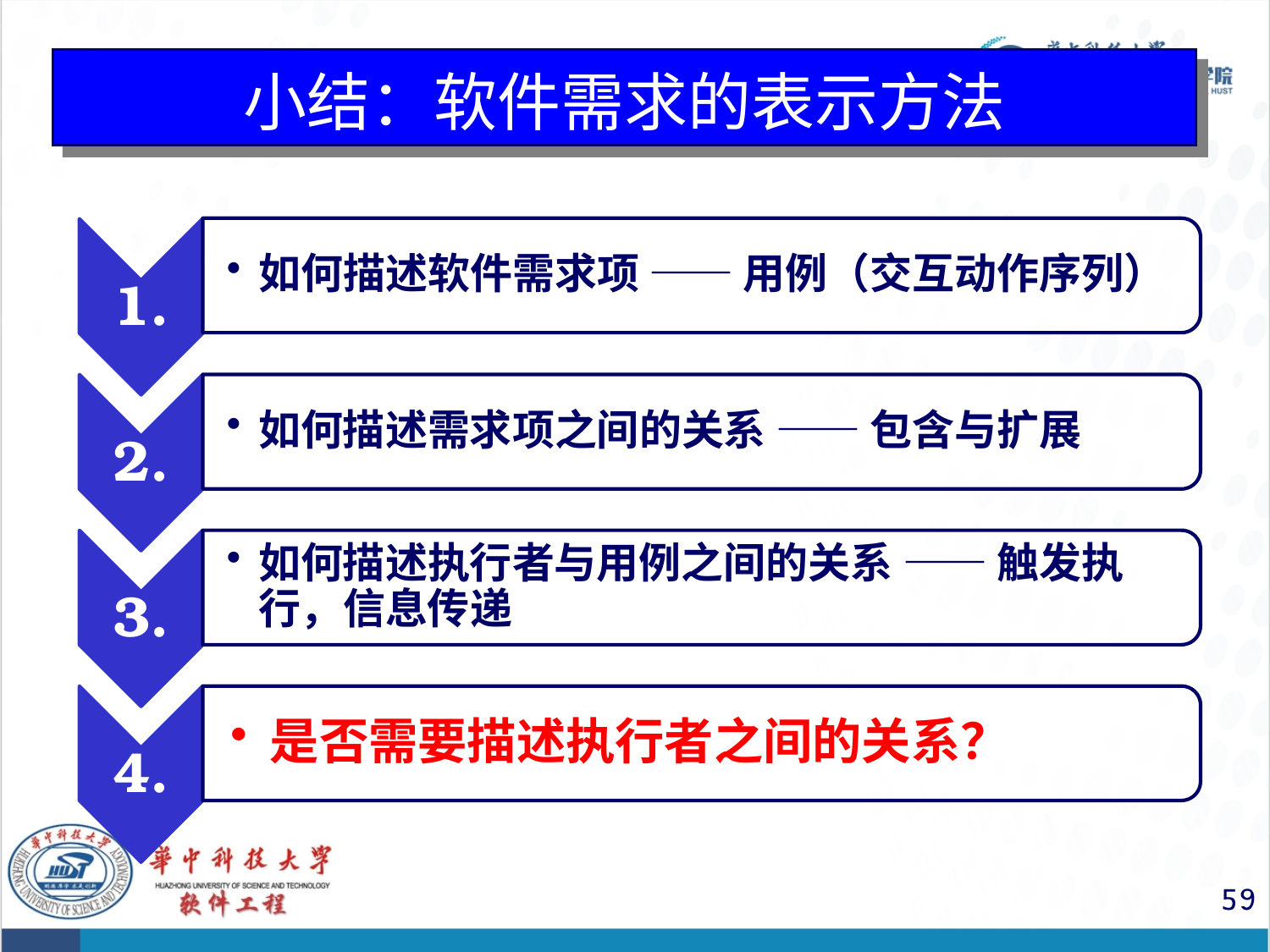

# 小结：软件需求的表示方法
1.
如何描述软件需求项 —— 用例（交互动作序列）
2.
如何描述需求项之间的关系 —— 包含与扩展
3.
如何描述执行者与用例之间的关系 —— 触发执行，信息传递
4.
是否需要描述执行者之间的关系？
59